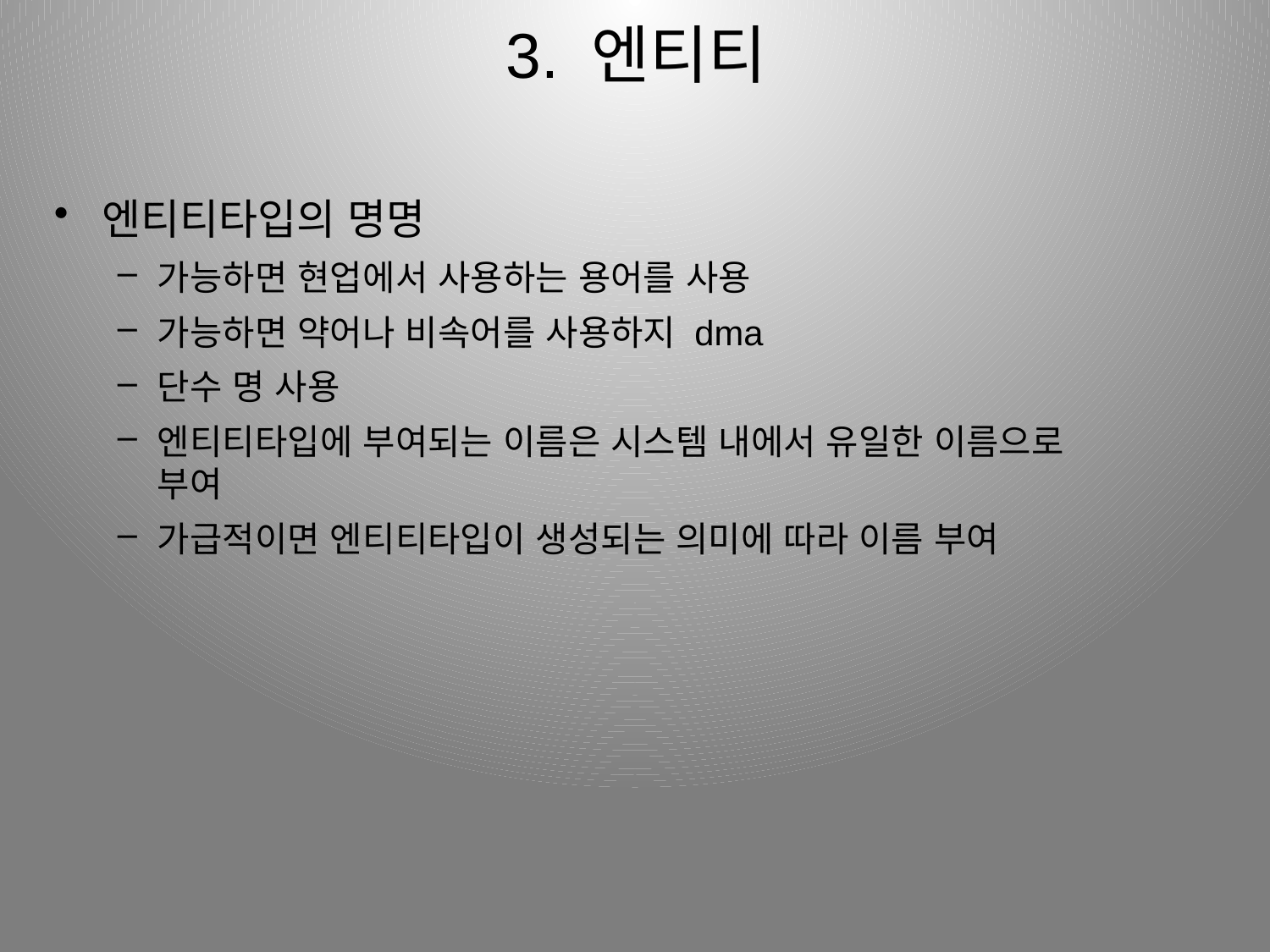

# 3. 엔티티
엔티티타입의 명명
가능하면 현업에서 사용하는 용어를 사용
가능하면 약어나 비속어를 사용하지 dma
단수 명 사용
엔티티타입에 부여되는 이름은 시스템 내에서 유일한 이름으로
부여
가급적이면 엔티티타입이 생성되는 의미에 따라 이름 부여